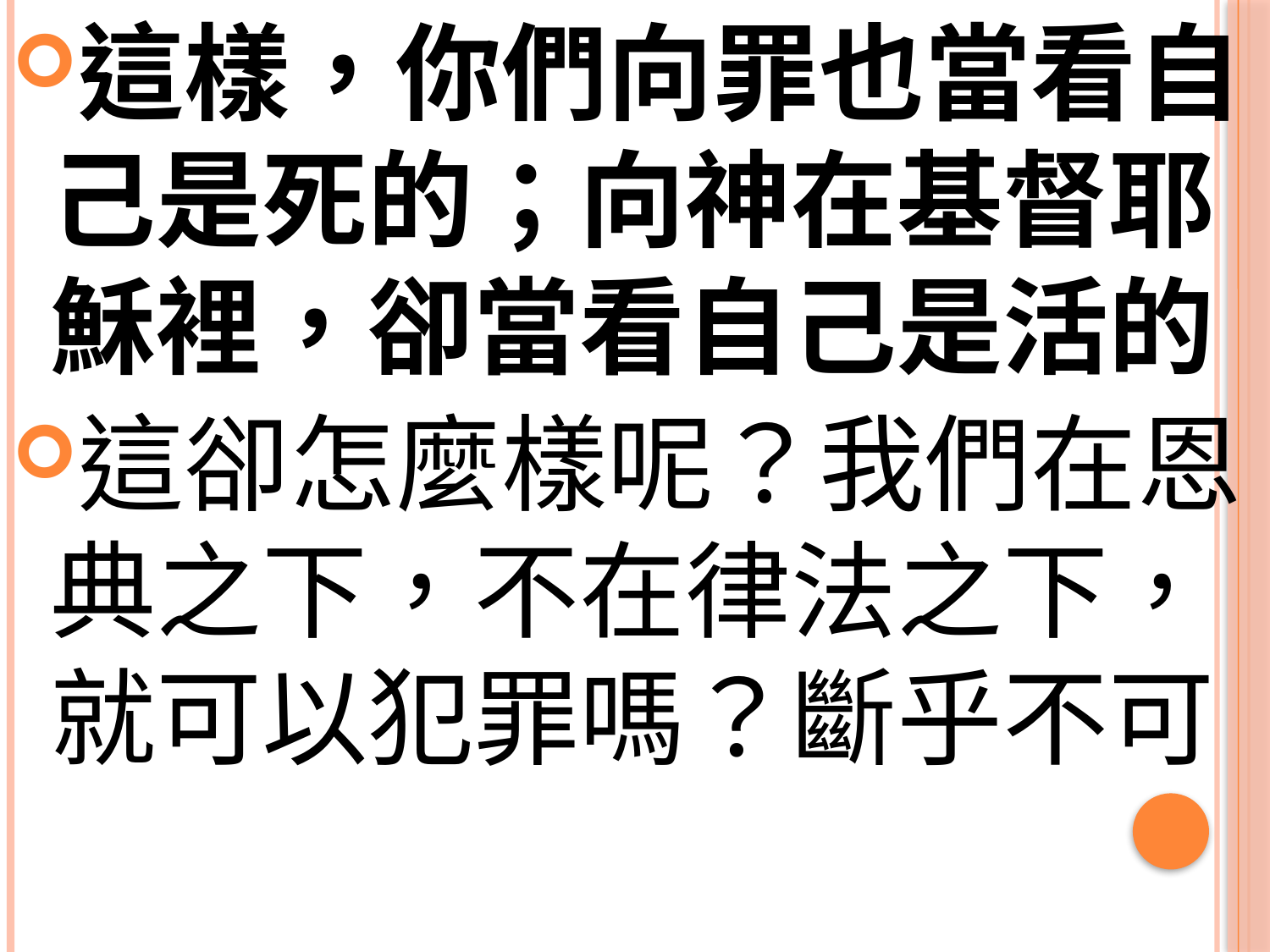

這樣，你們向罪也當看自己是死的；向神在基督耶穌裡，卻當看自己是活的
這卻怎麼樣呢？我們在恩典之下，不在律法之下，就可以犯罪嗎？斷乎不可